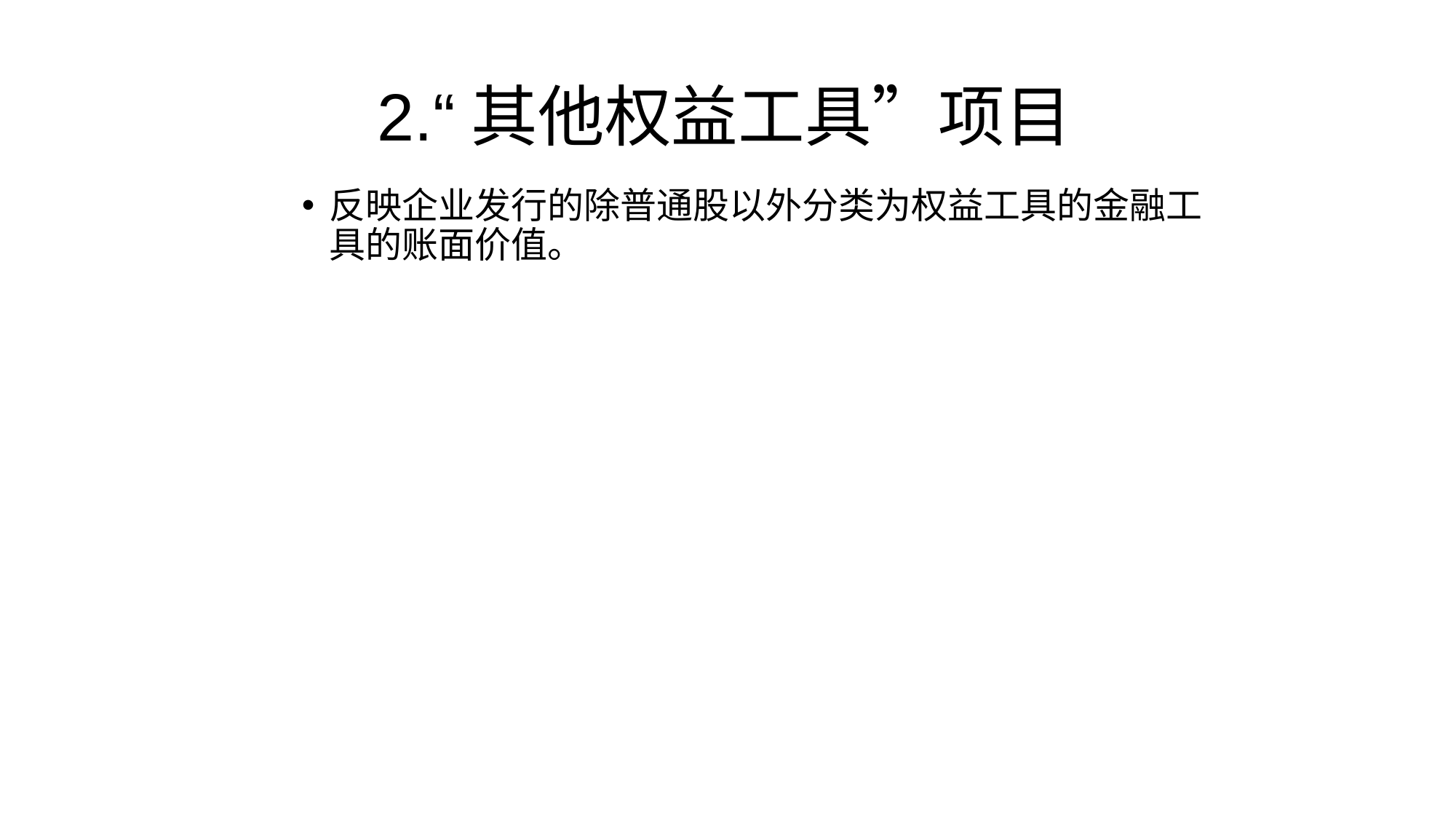

# 2.“其他权益工具”项目
反映企业发行的除普通股以外分类为权益工具的金融工具的账面价值。